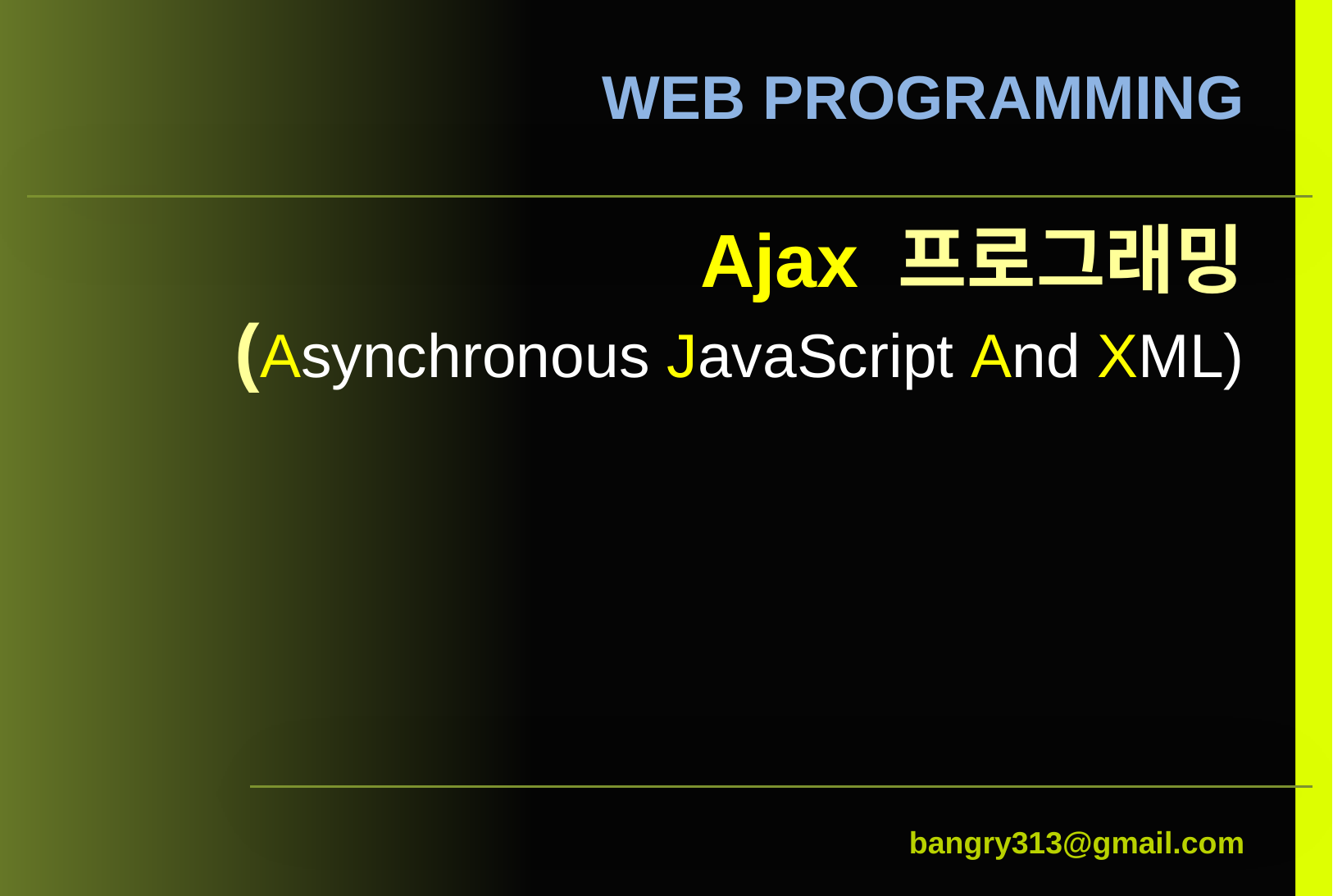

# Ajax 프로그래밍 (Asynchronous JavaScript And XML)